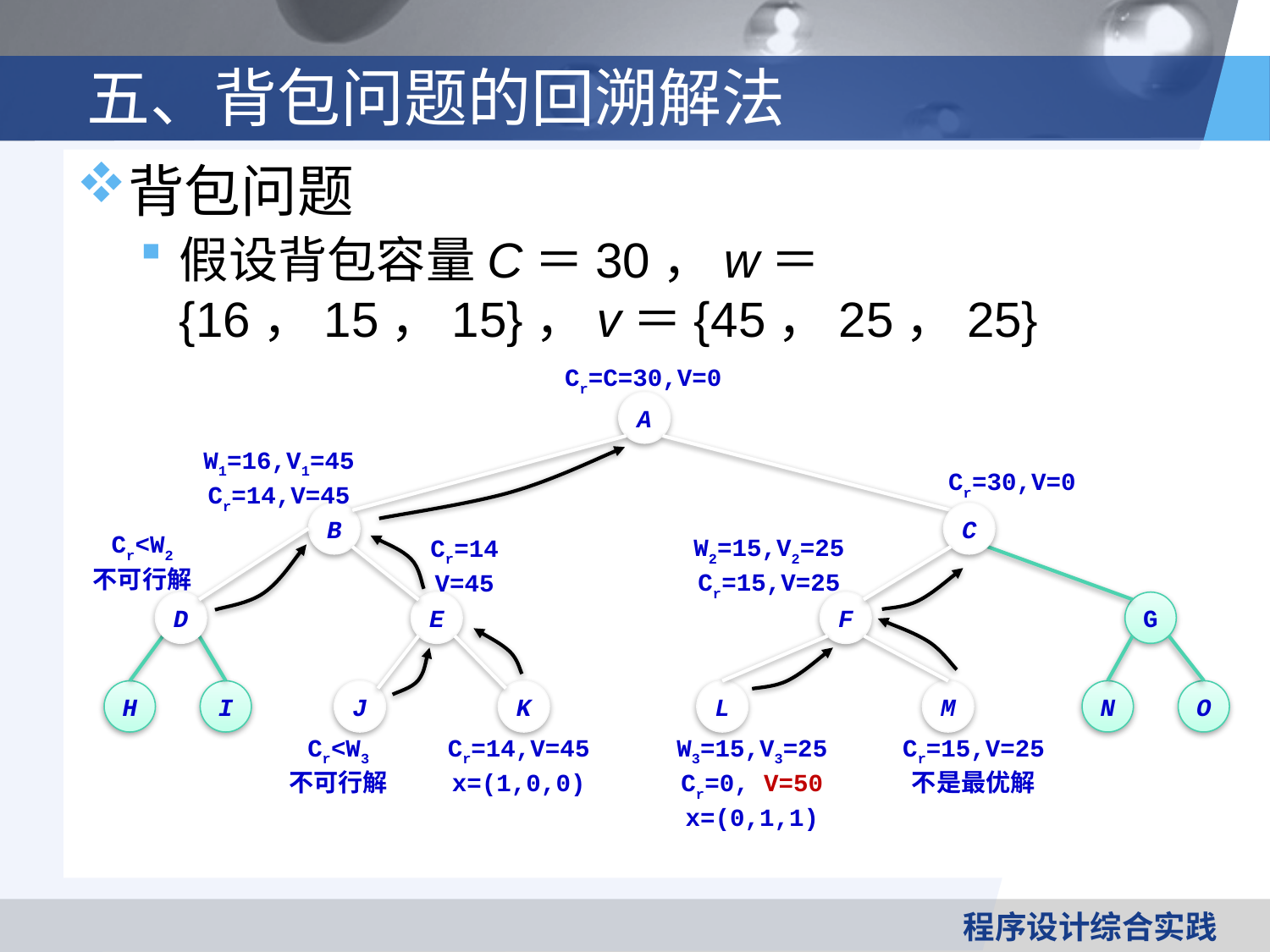

# 五、背包问题的回溯解法
背包问题
假设背包容量C＝30，w＝{16，15，15}，v＝{45，25，25}

Cr=C=30,V=0
A

W1=16,V1=45
Cr=14,V=45
B

Cr=30,V=0
C

Cr<W2
不可行解
D
W2=15,V2=25
Cr=15,V=25

F
Cr=14
V=45

E

G

N
O

H
I

J
Cr<W3
不可行解

K
Cr=14,V=45
x=(1,0,0)

L
W3=15,V3=25
Cr=0, V=50
x=(0,1,1)

M
Cr=15,V=25
不是最优解